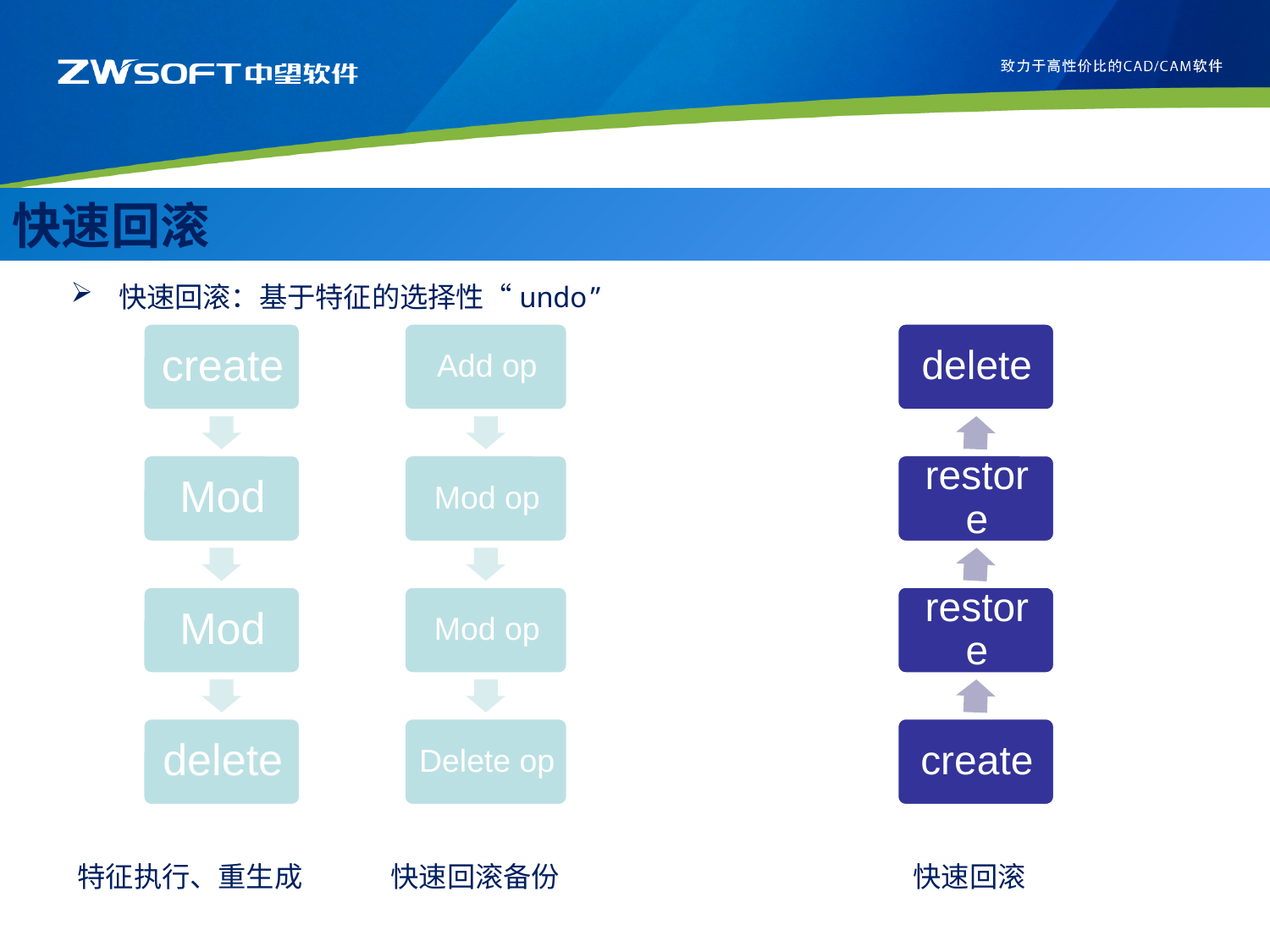

快速回滚
快速回滚：基于特征的选择性“undo”
create

Mod

Mod

delete
Add op

Mod op

Mod op

Delete op
delete

restore

restore

create
特征执行、重生成
快速回滚备份
快速回滚